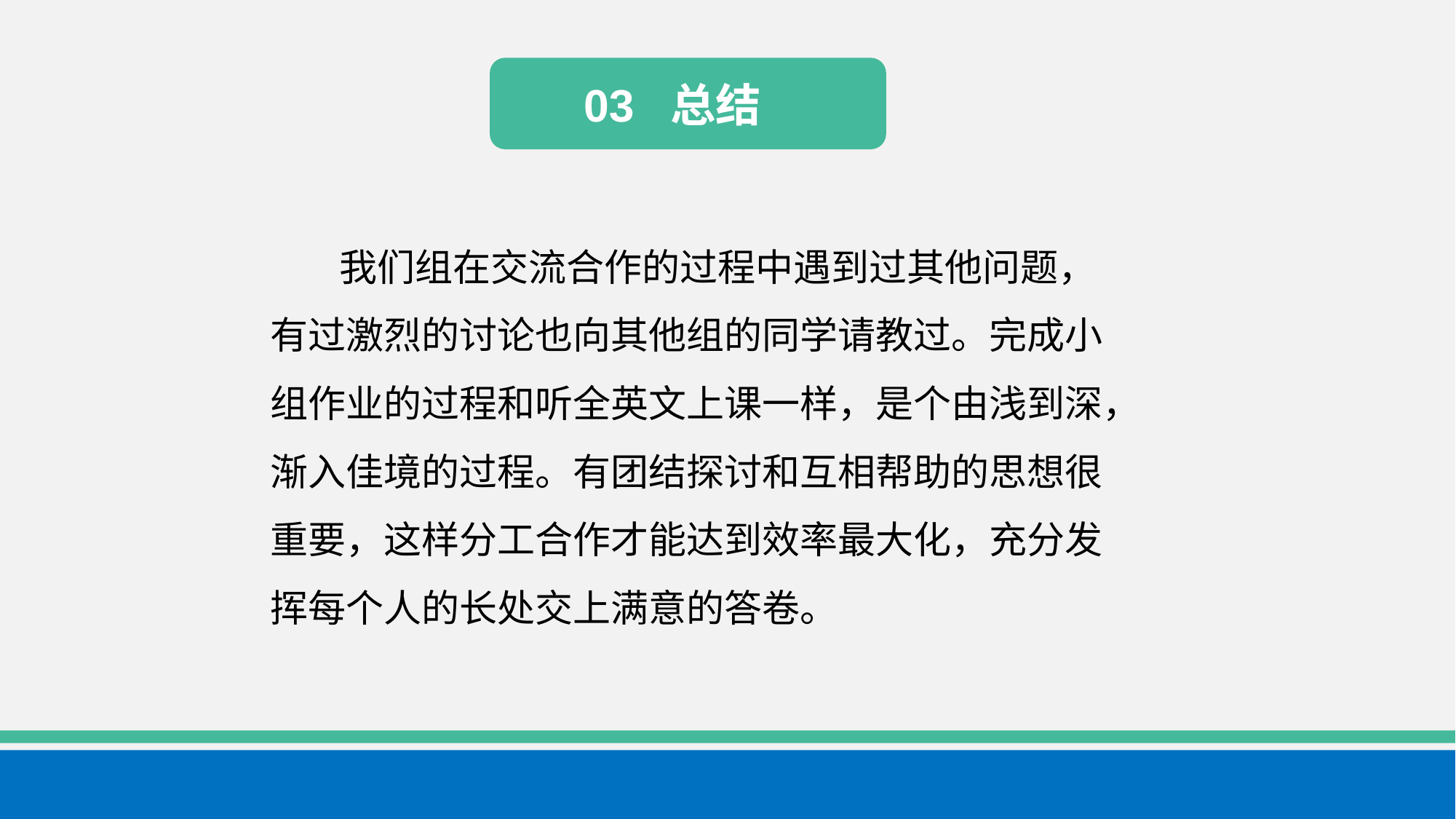

03  总结

       我们组在交流合作的过程中遇到过其他问题，有过激烈的讨论也向其他组的同学请教过。完成小组作业的过程和听全英文上课一样，是个由浅到深，渐入佳境的过程。有团结探讨和互相帮助的思想很重要，这样分工合作才能达到效率最大化，充分发挥每个人的长处交上满意的答卷。